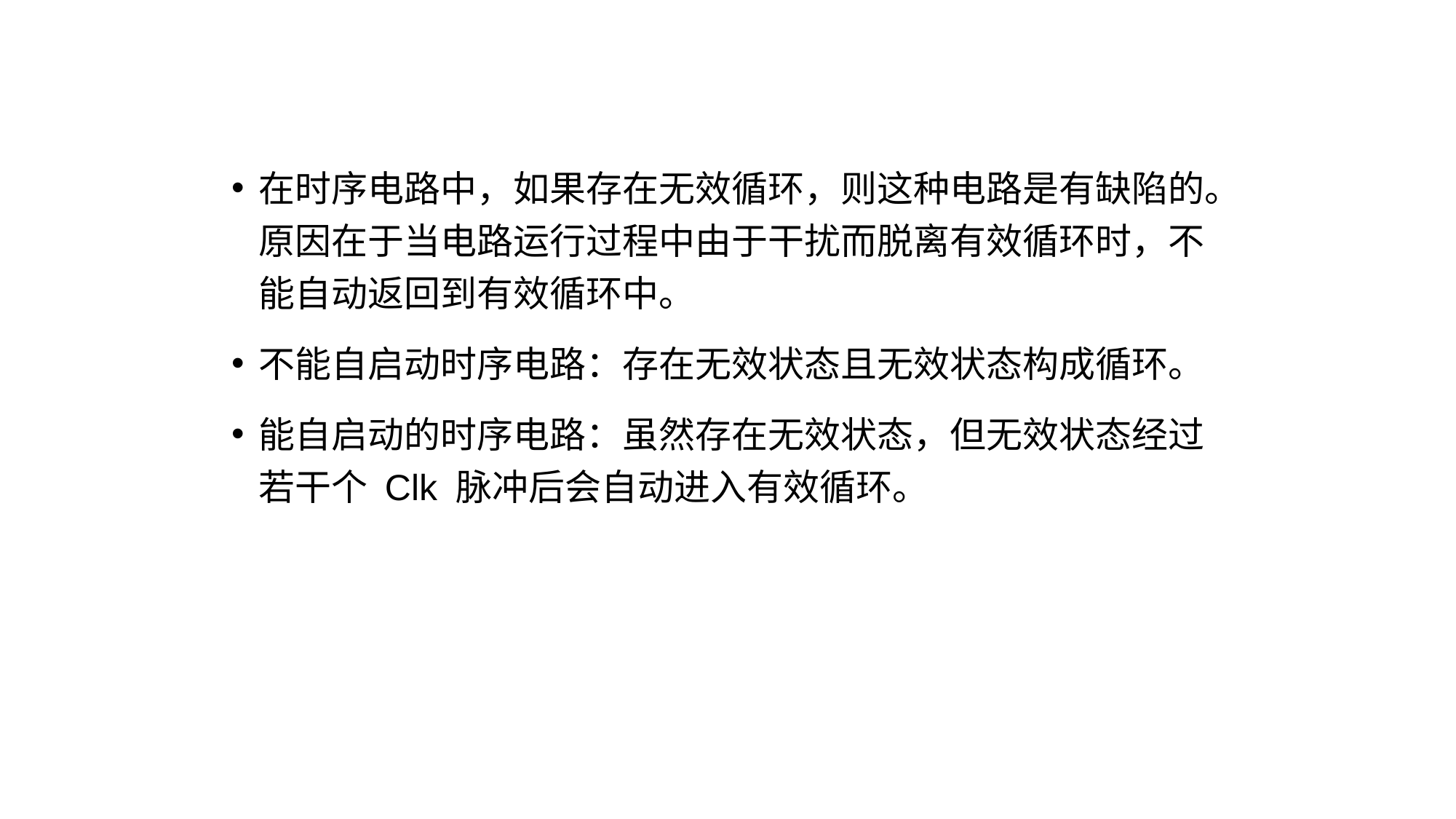

在时序电路中，如果存在无效循环，则这种电路是有缺陷的。原因在于当电路运行过程中由于干扰而脱离有效循环时，不能自动返回到有效循环中。
不能自启动时序电路：存在无效状态且无效状态构成循环。
能自启动的时序电路：虽然存在无效状态，但无效状态经过若干个 Clk 脉冲后会自动进入有效循环。